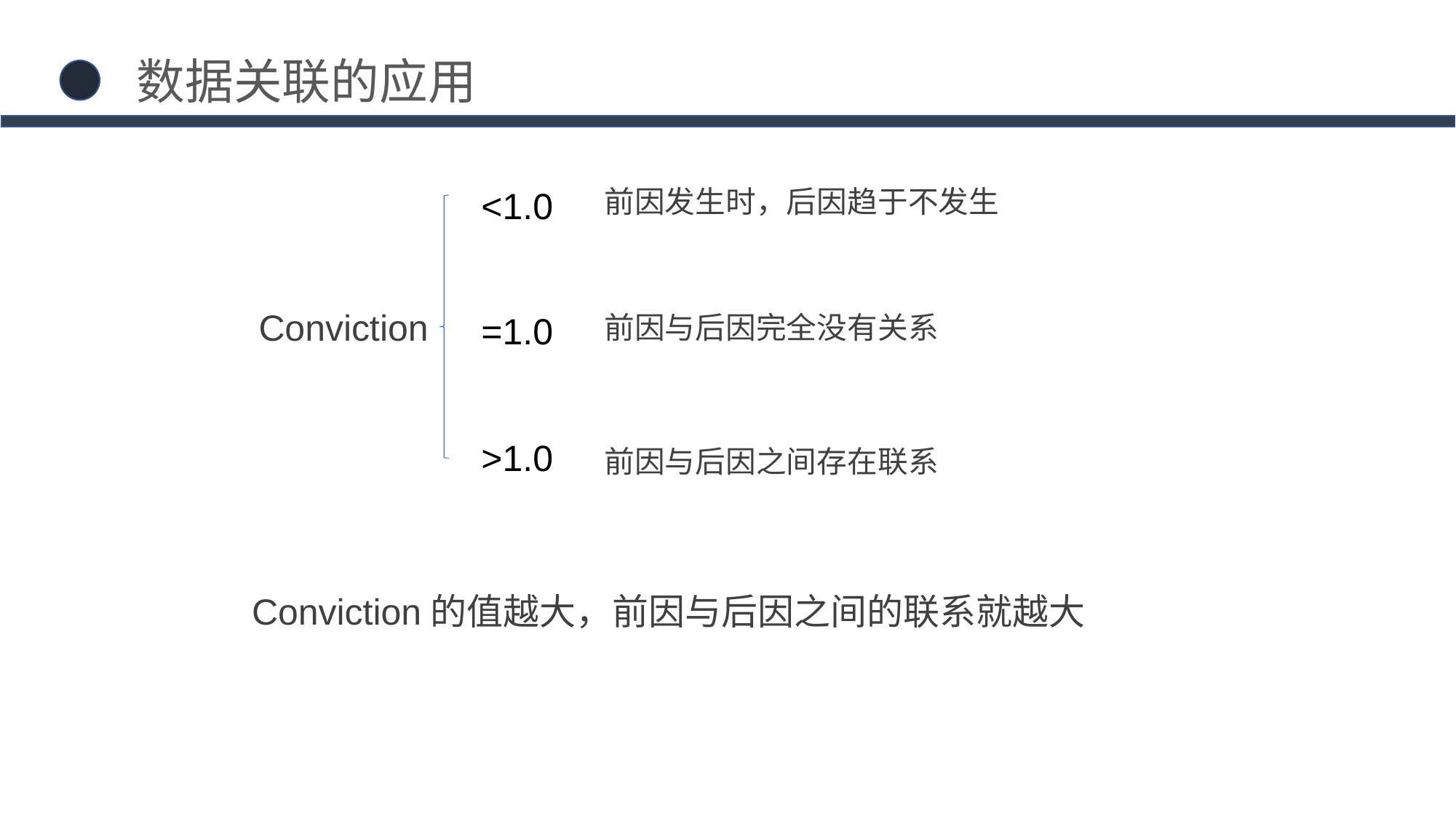

数据关联的应用

<1.0
前因发生时，后因趋于不发生

Conviction
=1.0
前因与后因完全没有关系
>1.0
前因与后因之间存在联系
Conviction的值越大，前因与后因之间的联系就越大